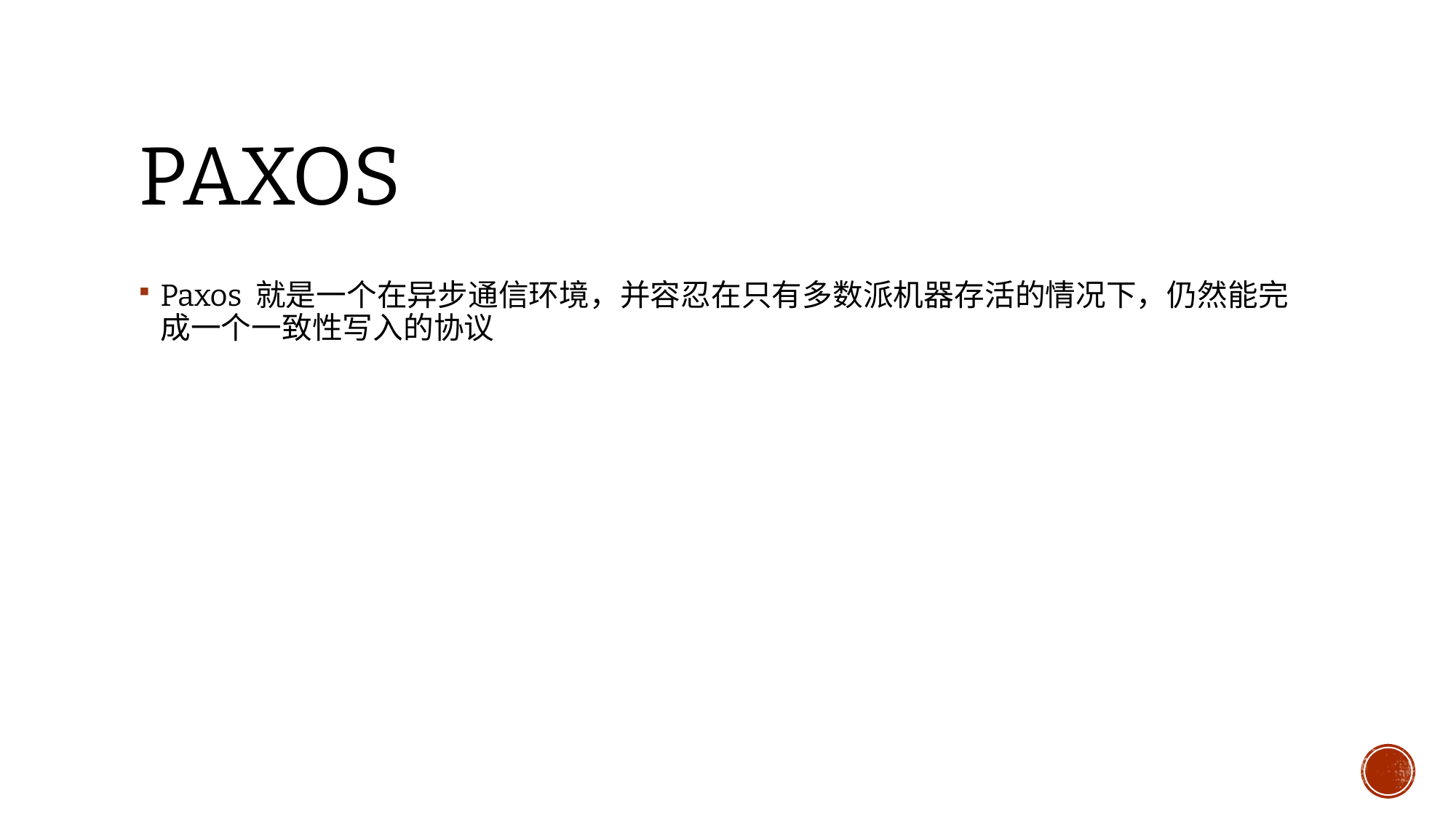

# Paxos
Paxos 就是一个在异步通信环境，并容忍在只有多数派机器存活的情况下，仍然能完成一个一致性写入的协议